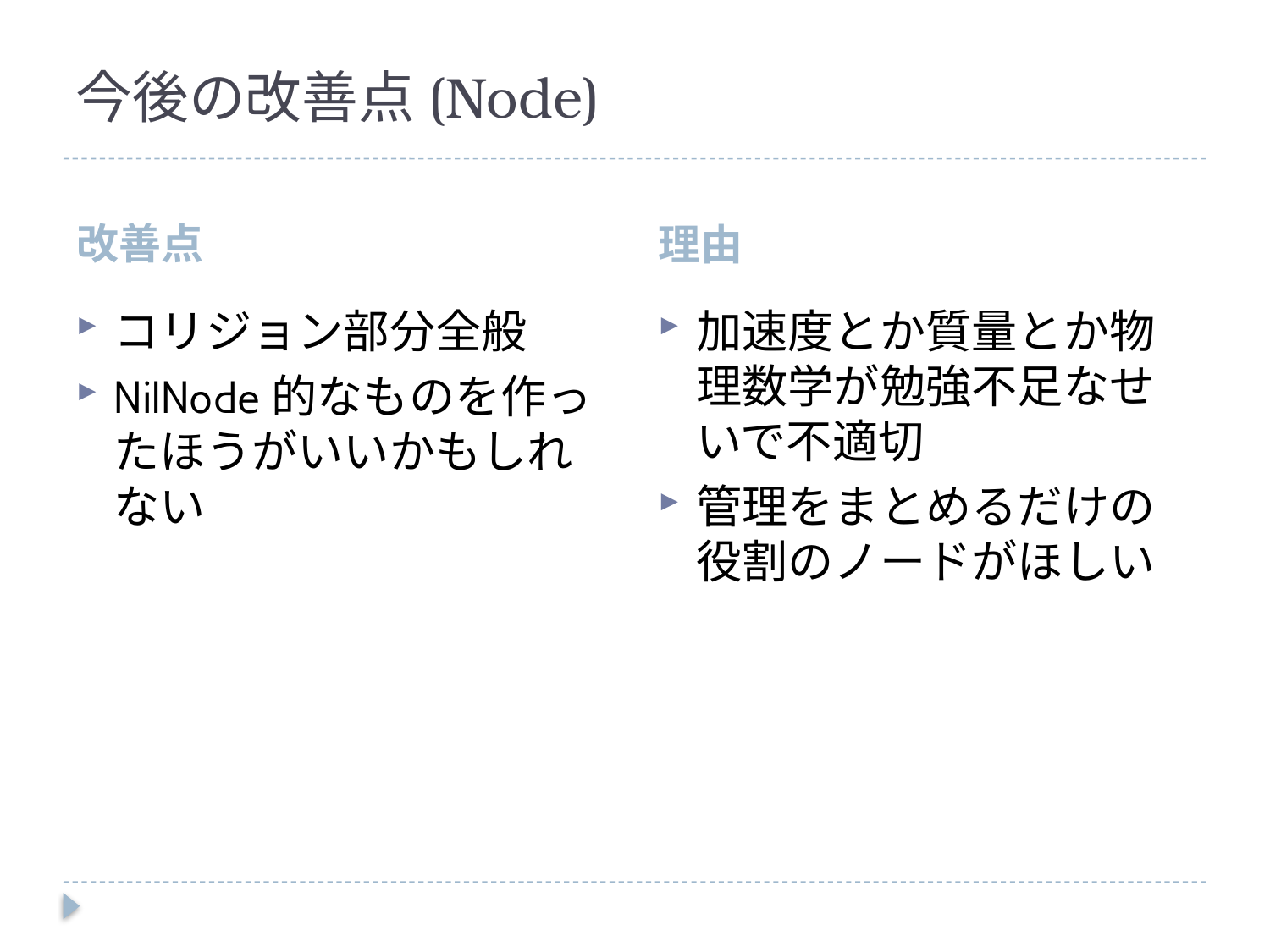

# 今後の改善点(Node)
改善点
理由
コリジョン部分全般
NilNode的なものを作ったほうがいいかもしれない

加速度とか質量とか物理数学が勉強不足なせいで不適切
管理をまとめるだけの役割のノードがほしい